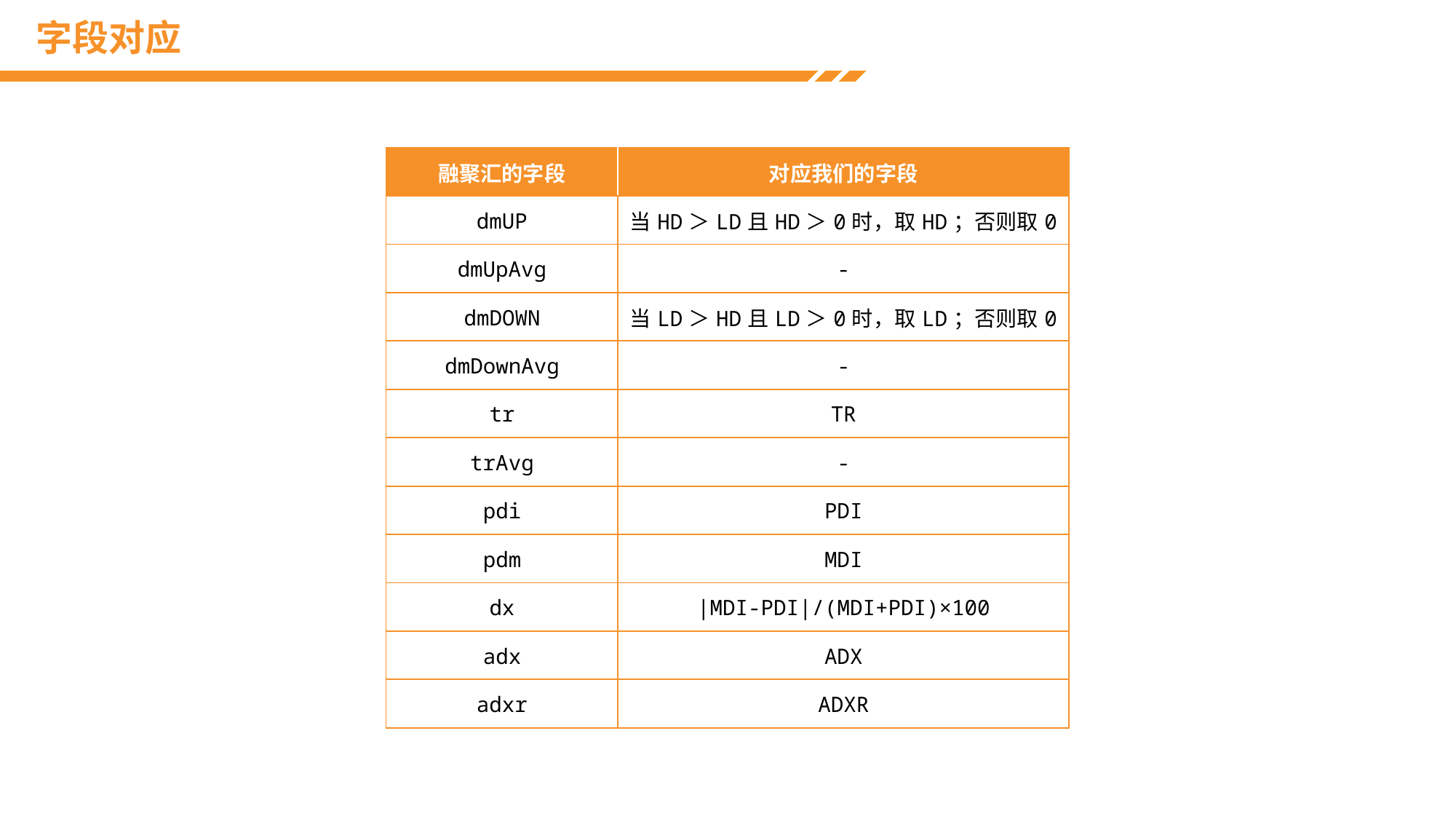

# 字段对应
| 融聚汇的字段 | 对应我们的字段 |
| --- | --- |
| dmUP | 当HD＞LD且HD＞0时，取HD；否则取0 |
| dmUpAvg | - |
| dmDOWN | 当LD＞HD且LD＞0时，取LD；否则取0 |
| dmDownAvg | - |
| tr | TR |
| trAvg | - |
| pdi | PDI |
| pdm | MDI |
| dx | |MDI-PDI|/(MDI+PDI)×100 |
| adx | ADX |
| adxr | ADXR |